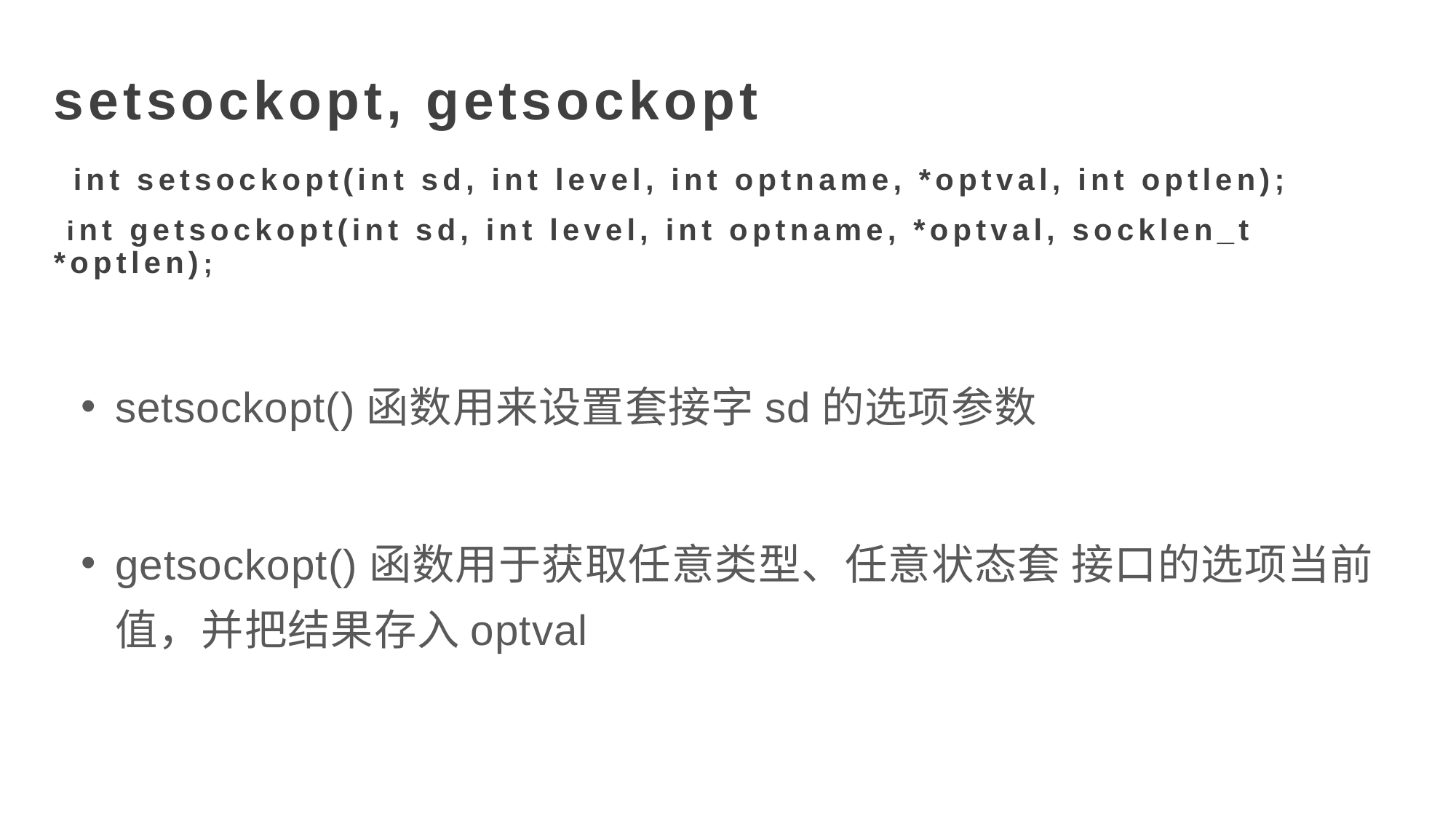

setsockopt, getsockopt
 int setsockopt(int sd, int level, int optname, *optval, int optlen);
 int getsockopt(int sd, int level, int optname, *optval, socklen_t *optlen);
setsockopt()函数用来设置套接字sd的选项参数

getsockopt()函数用于获取任意类型、任意状态套 接口的选项当前值，并把结果存入optval